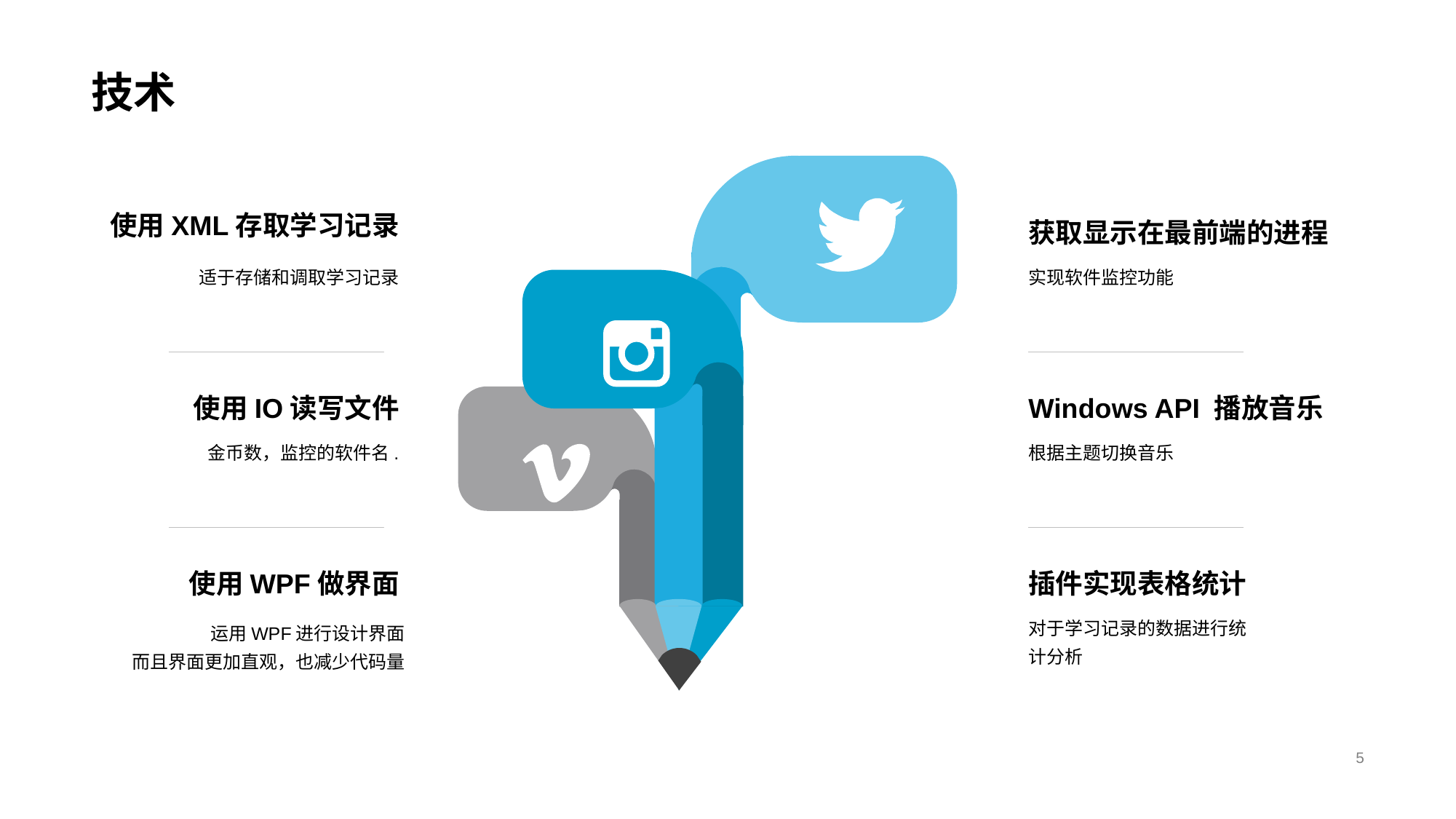

# 技术

使用XML存取学习记录
获取显示在最前端的进程

实现软件监控功能
适于存储和调取学习记录

Windows API 播放音乐
使用IO读写文件

根据主题切换音乐
金币数，监控的软件名.

插件实现表格统计
使用WPF做界面

对于学习记录的数据进行统计分析
运用WPF进行设计界面
而且界面更加直观，也减少代码量

5